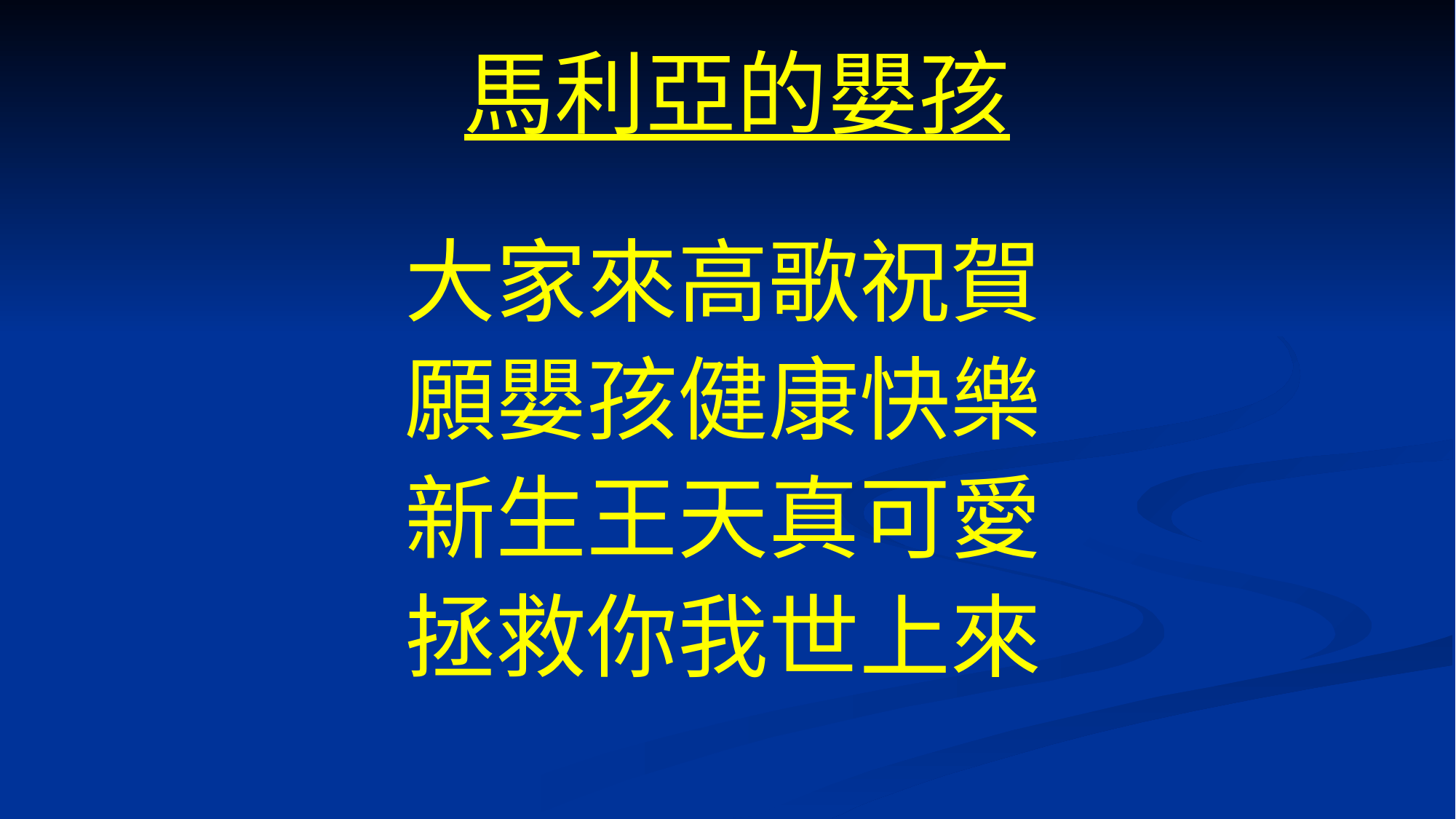

# 馬利亞的嬰孩
大家來高歌祝賀
願嬰孩健康快樂
新生王天真可愛
拯救你我世上來